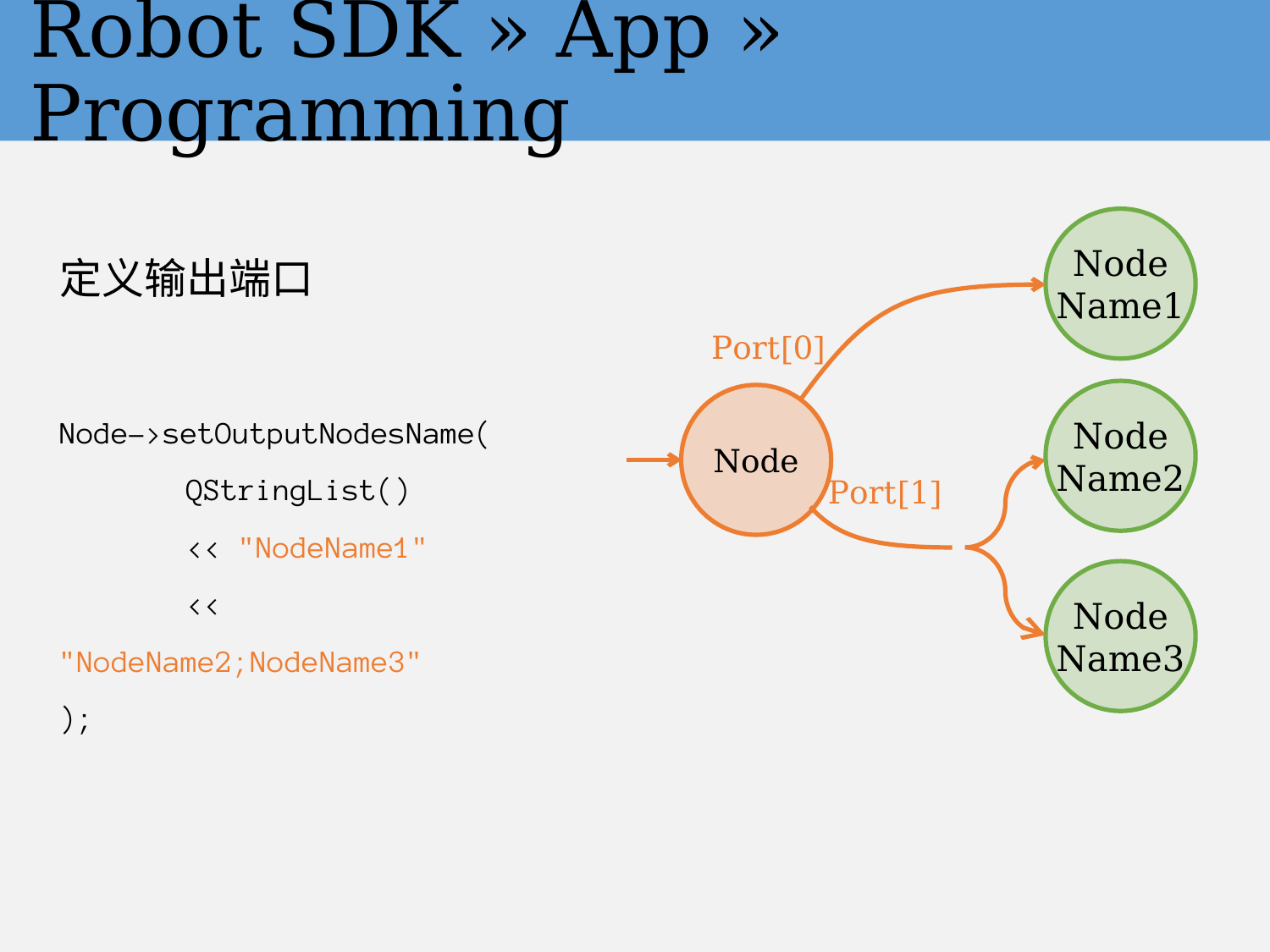

# Robot SDK » App » Programming
Node
Name1

Port[0]
Node
Name2
Node

Port[1]
Node
Name3
定义输出端口
Node->setOutputNodesName(
	QStringList()
	<< "NodeName1"
	<< "NodeName2;NodeName3"
);